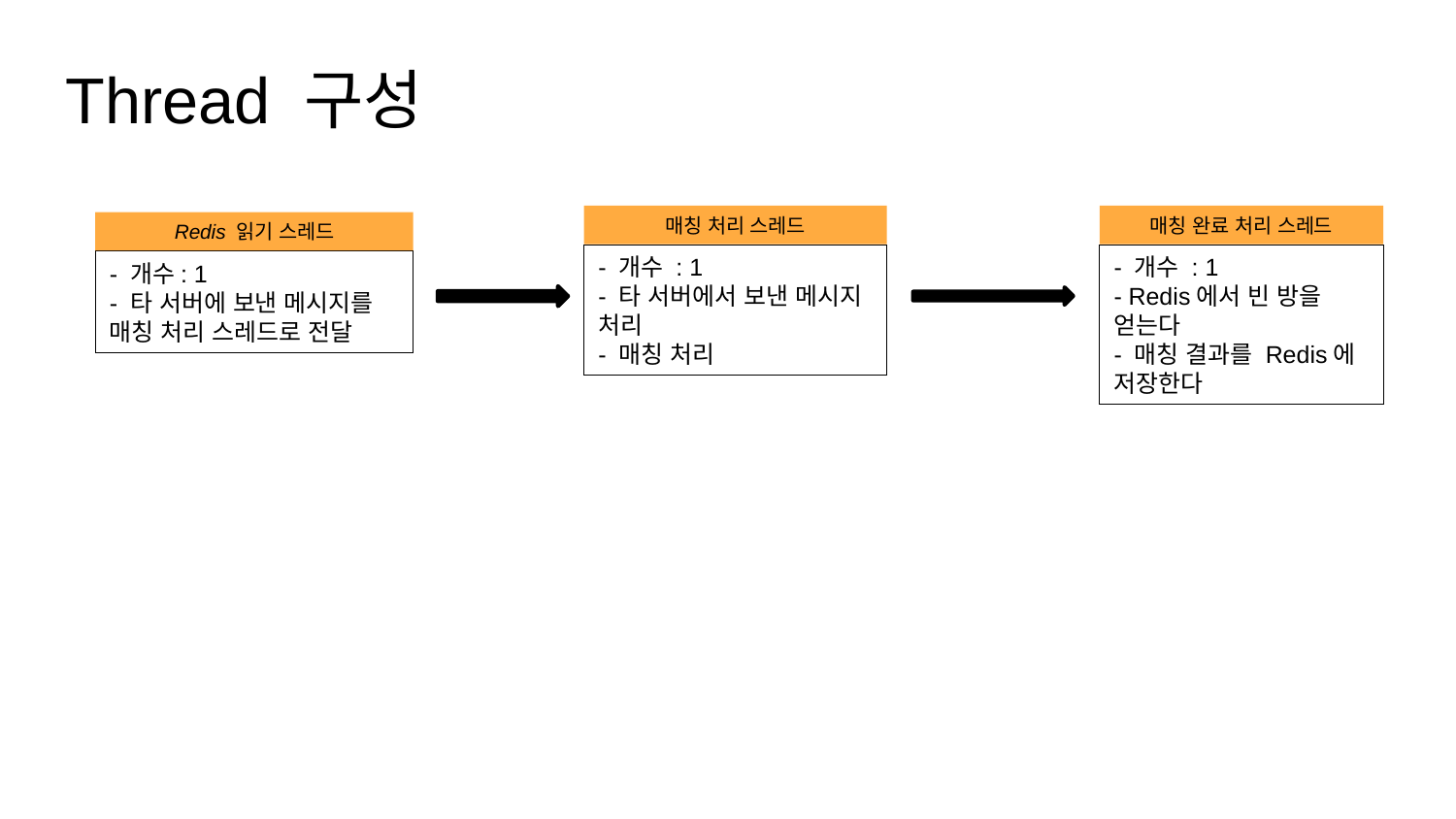

Thread 구성
매칭 처리 스레드
- 개수 : 1
- 타 서버에서 보낸 메시지 처리
- 매칭 처리
매칭 완료 처리 스레드
- 개수 : 1
- Redis에서 빈 방을 얻는다
- 매칭 결과를 Redis에 저장한다
Redis 읽기 스레드
- 개수: 1
- 타 서버에 보낸 메시지를 매칭 처리 스레드로 전달